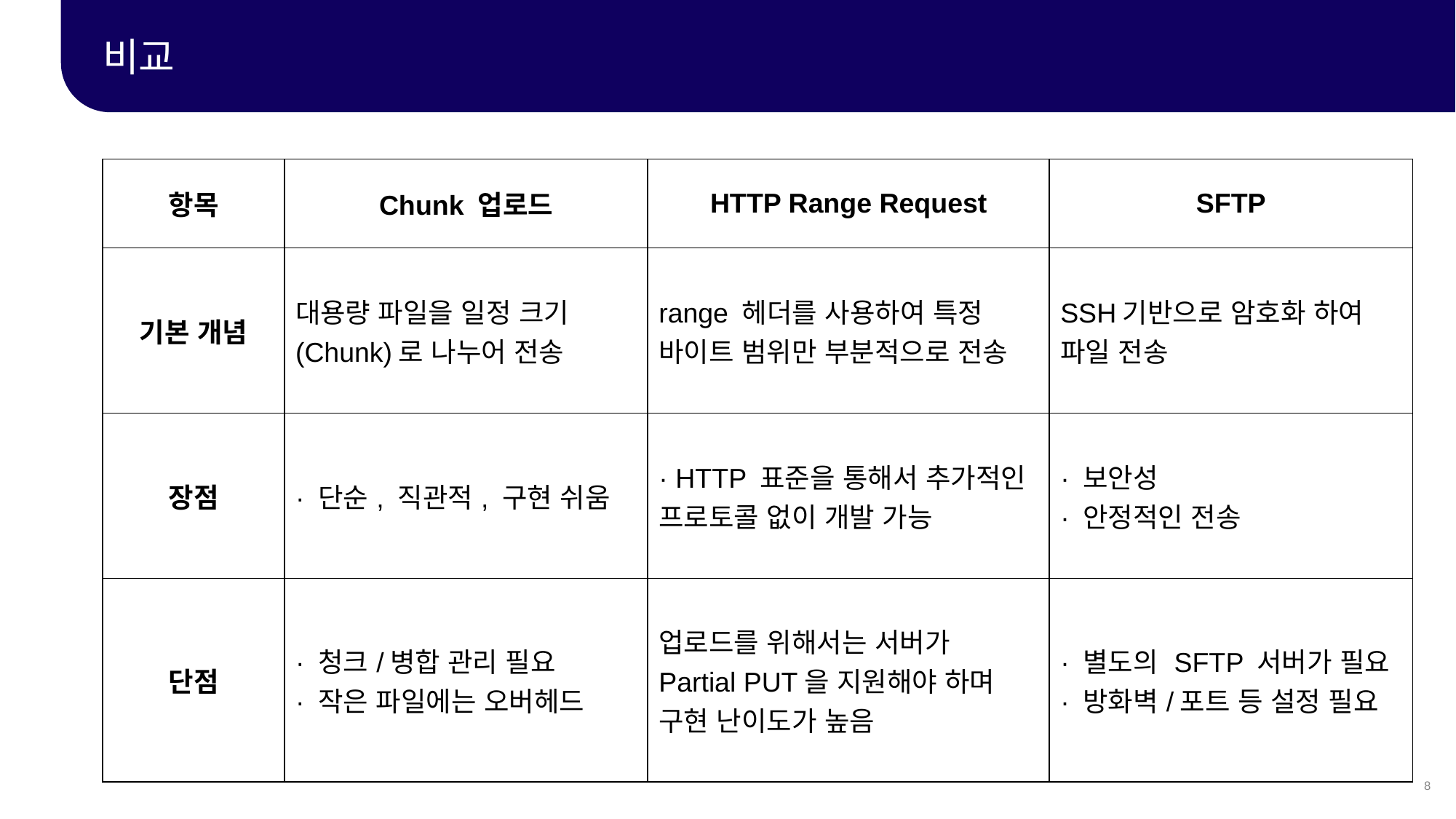

비교

| 항목 | Chunk 업로드 | HTTP Range Request | SFTP |
| --- | --- | --- | --- |
| 기본 개념 | 대용량 파일을 일정 크기(Chunk)로 나누어 전송 | range 헤더를 사용하여 특정 바이트 범위만 부분적으로 전송 | SSH기반으로 암호화 하여 파일 전송 |
| 장점 | · 단순, 직관적, 구현 쉬움 | · HTTP 표준을 통해서 추가적인 프로토콜 없이 개발 가능 | · 보안성 · 안정적인 전송 |
| 단점 | · 청크/병합 관리 필요 · 작은 파일에는 오버헤드 | 업로드를 위해서는 서버가 Partial PUT을 지원해야 하며 구현 난이도가 높음 | · 별도의 SFTP 서버가 필요 · 방화벽/포트 등 설정 필요 |
청크 업로드 방식을 통해서 파일을 일정 크기로 나눈 후(청크) 이를 서버로 전송하면서 청크 토큰 or 청크 인덱스를 통해서 전송 상황을 확인하며 중간에 끊긴 경우도 중간부터 다시 전송이 가능하다.